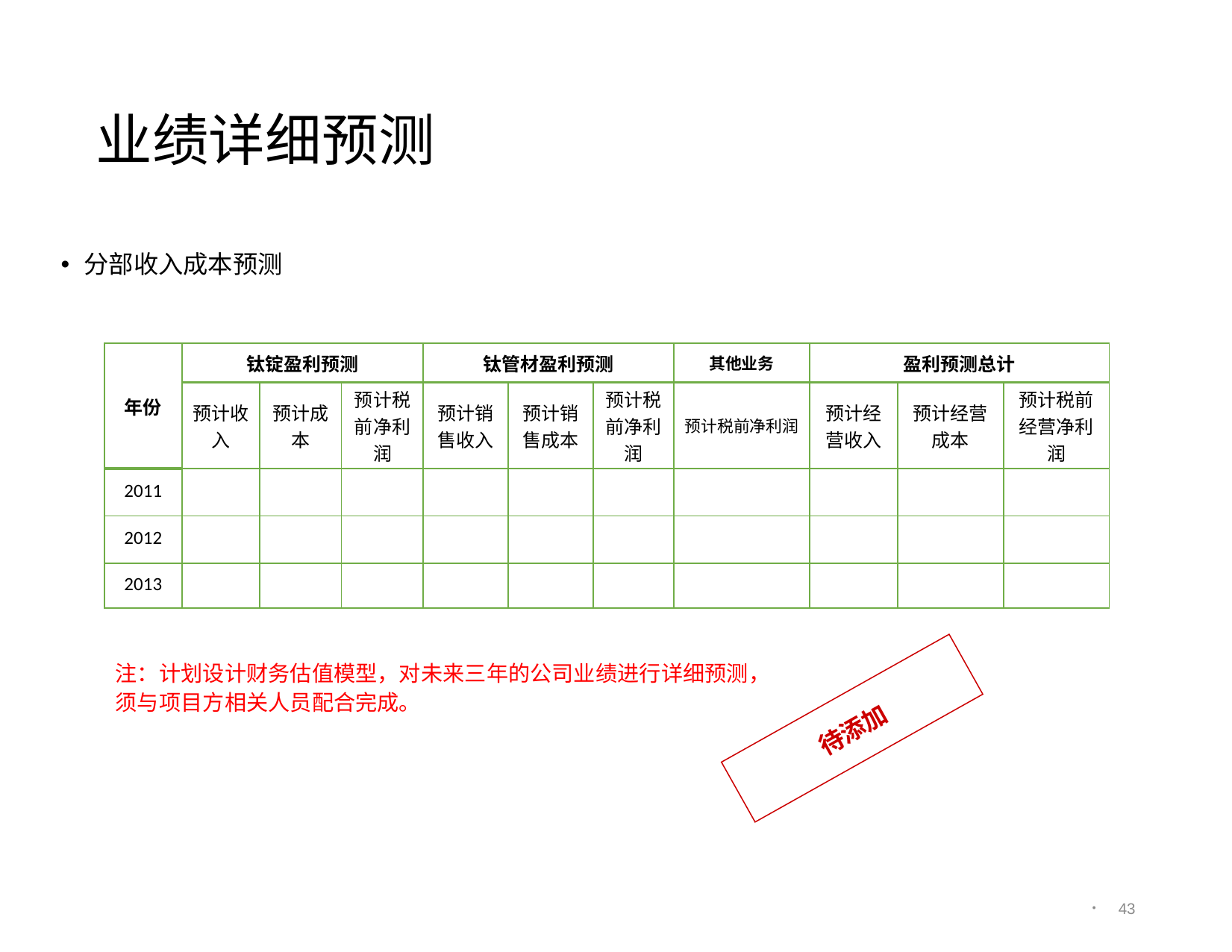

# 业绩详细预测
分部收入成本预测
| 年份 | 钛锭盈利预测 |  |  | 钛管材盈利预测 |  |  | 其他业务 | 盈利预测总计 |  |  |
| --- | --- | --- | --- | --- | --- | --- | --- | --- | --- | --- |
|  | 预计收入 | 预计成本 | 预计税前净利润 | 预计销售收入 | 预计销售成本 | 预计税前净利润 | 预计税前净利润 | 预计经营收入 | 预计经营成本 | 预计税前经营净利润 |
| 2011 |  |  |  |  |  |  |  |  |  |  |
| 2012 |  |  |  |  |  |  |  |  |  |  |
| 2013 |  |  |  |  |  |  |  |  |  |  |
注：计划设计财务估值模型，对未来三年的公司业绩进行详细预测，须与项目方相关人员配合完成。
待添加
43